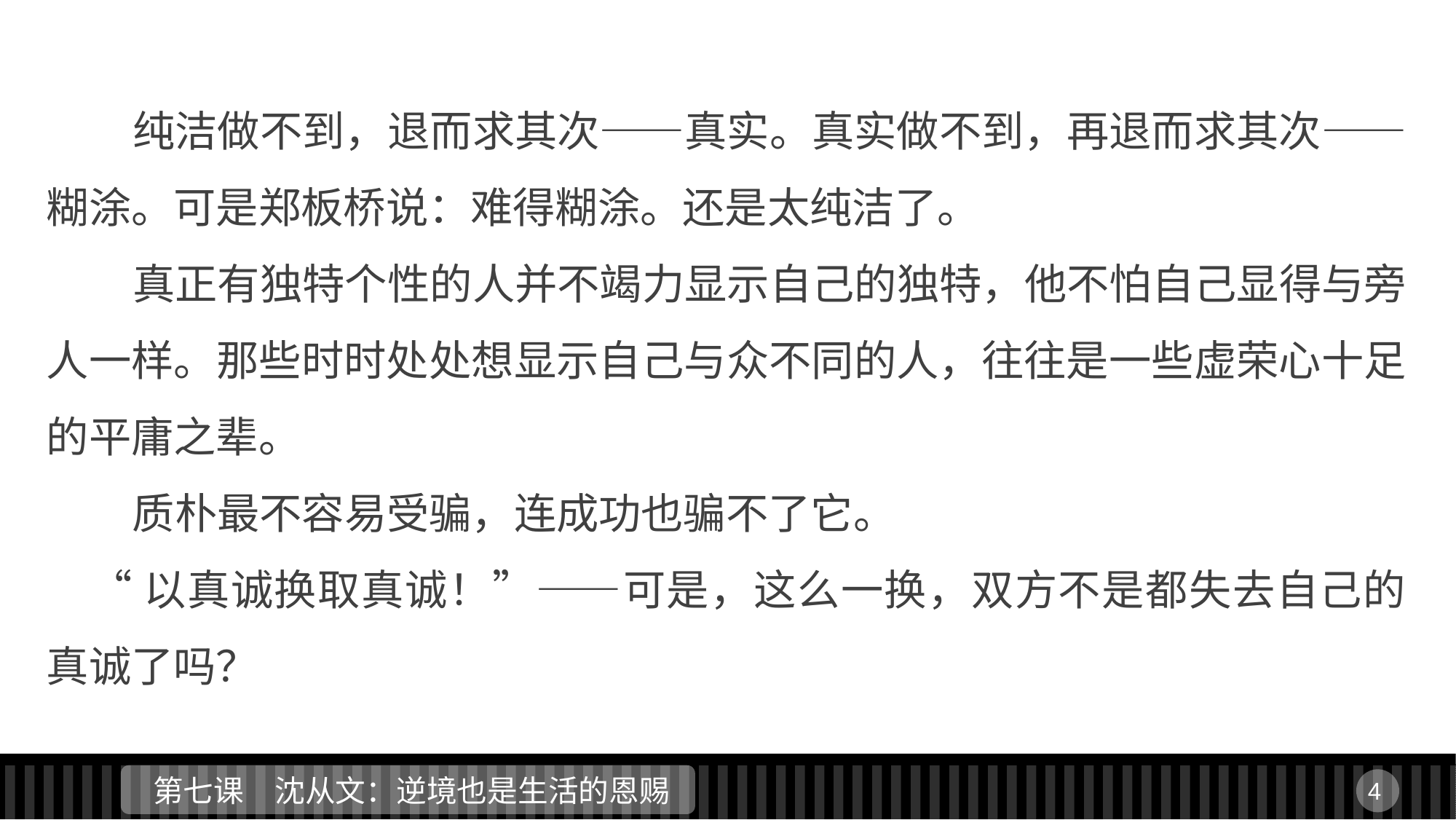

纯洁做不到，退而求其次——真实。真实做不到，再退而求其次——糊涂。可是郑板桥说：难得糊涂。还是太纯洁了。
        真正有独特个性的人并不竭力显示自己的独特，他不怕自己显得与旁人一样。那些时时处处想显示自己与众不同的人，往往是一些虚荣心十足的平庸之辈。
        质朴最不容易受骗，连成功也骗不了它。
    “以真诚换取真诚！”——可是，这么一换，双方不是都失去自己的真诚了吗？